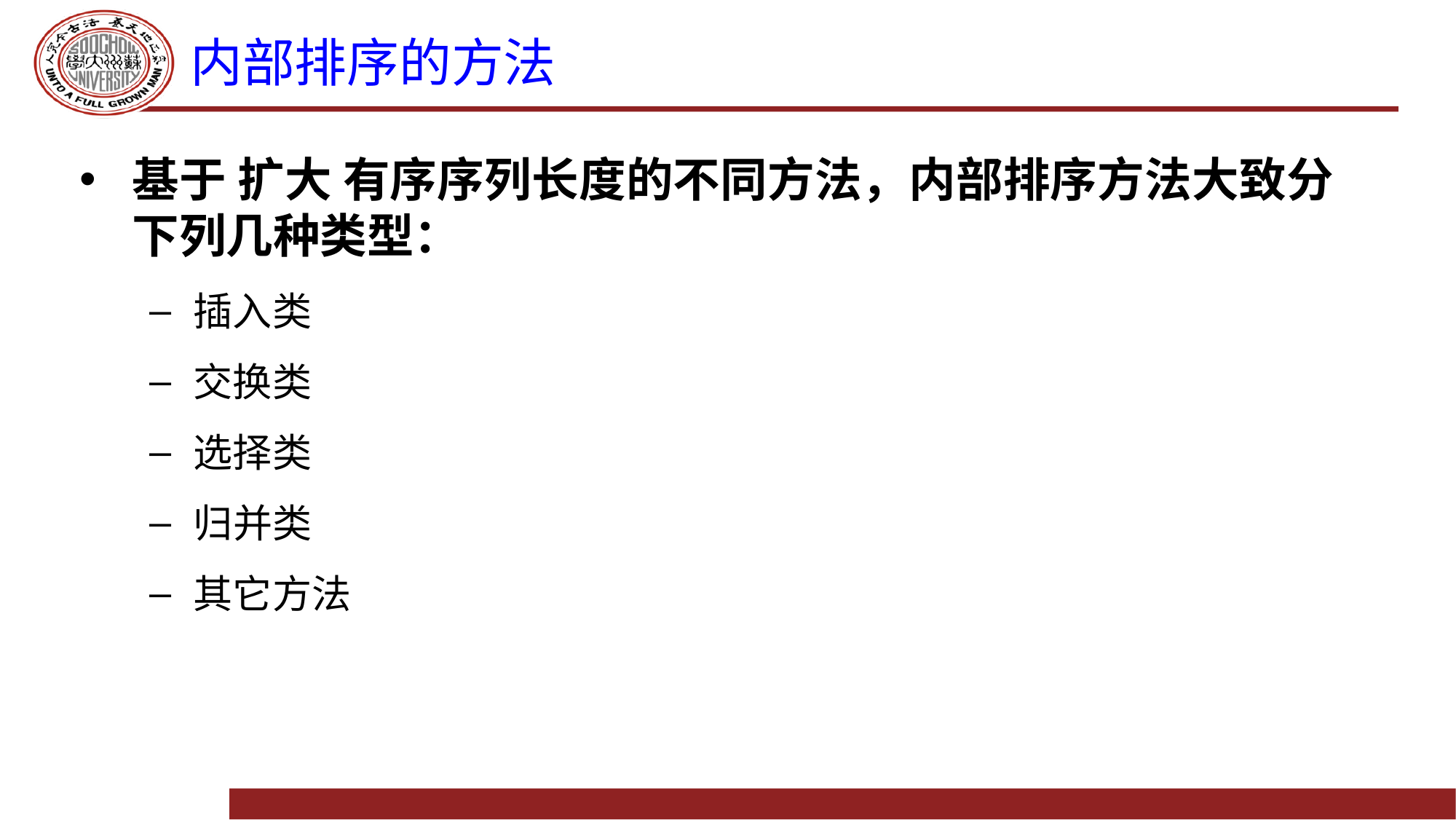

# 内部排序的方法
基于 扩大 有序序列长度的不同方法，内部排序方法大致分下列几种类型：
插入类
交换类
选择类
归并类
其它方法